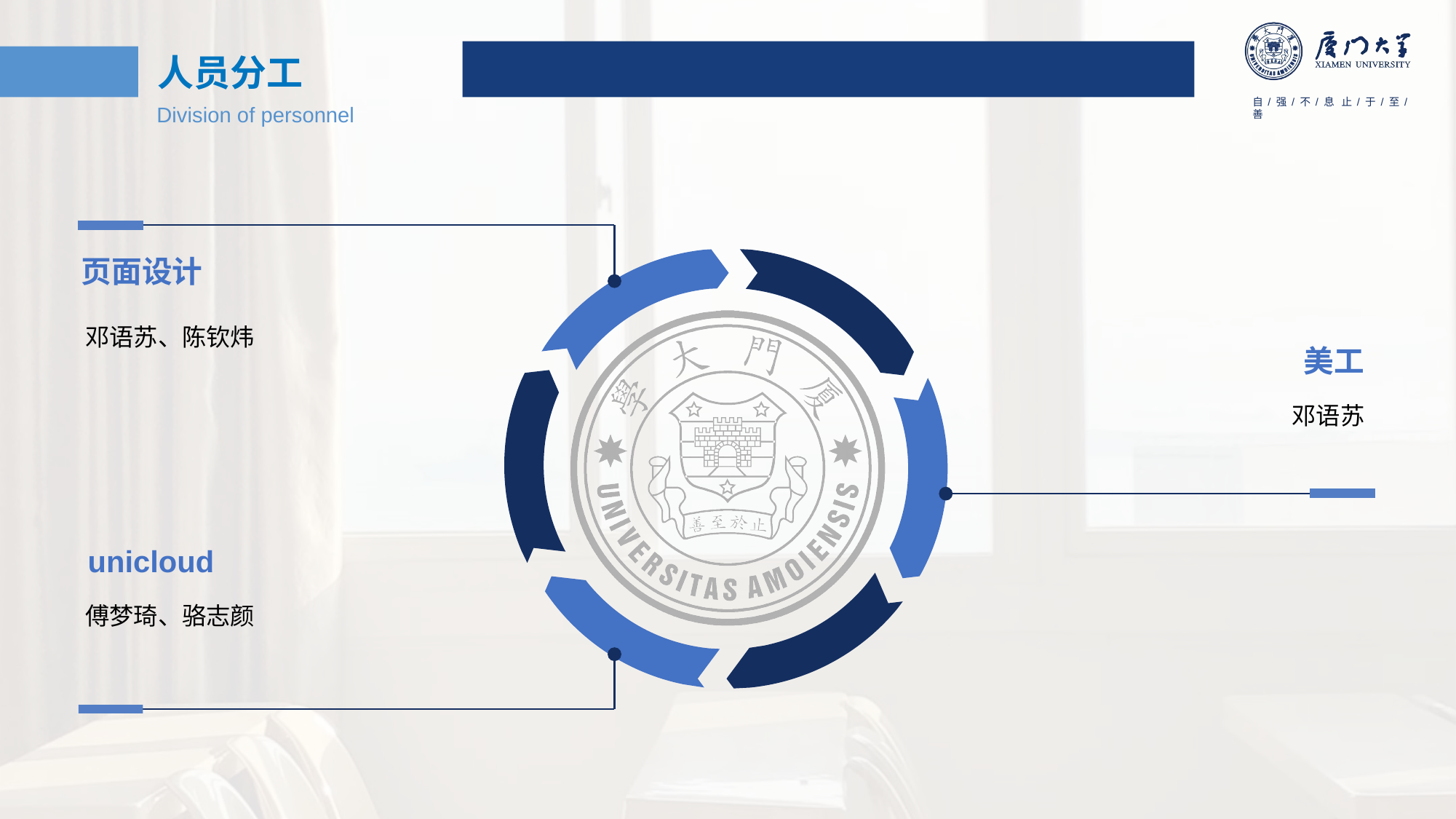

人员分工
Division of personnel
页面设计
邓语苏、陈钦炜

美工
邓语苏

unicloud

傅梦琦、骆志颜